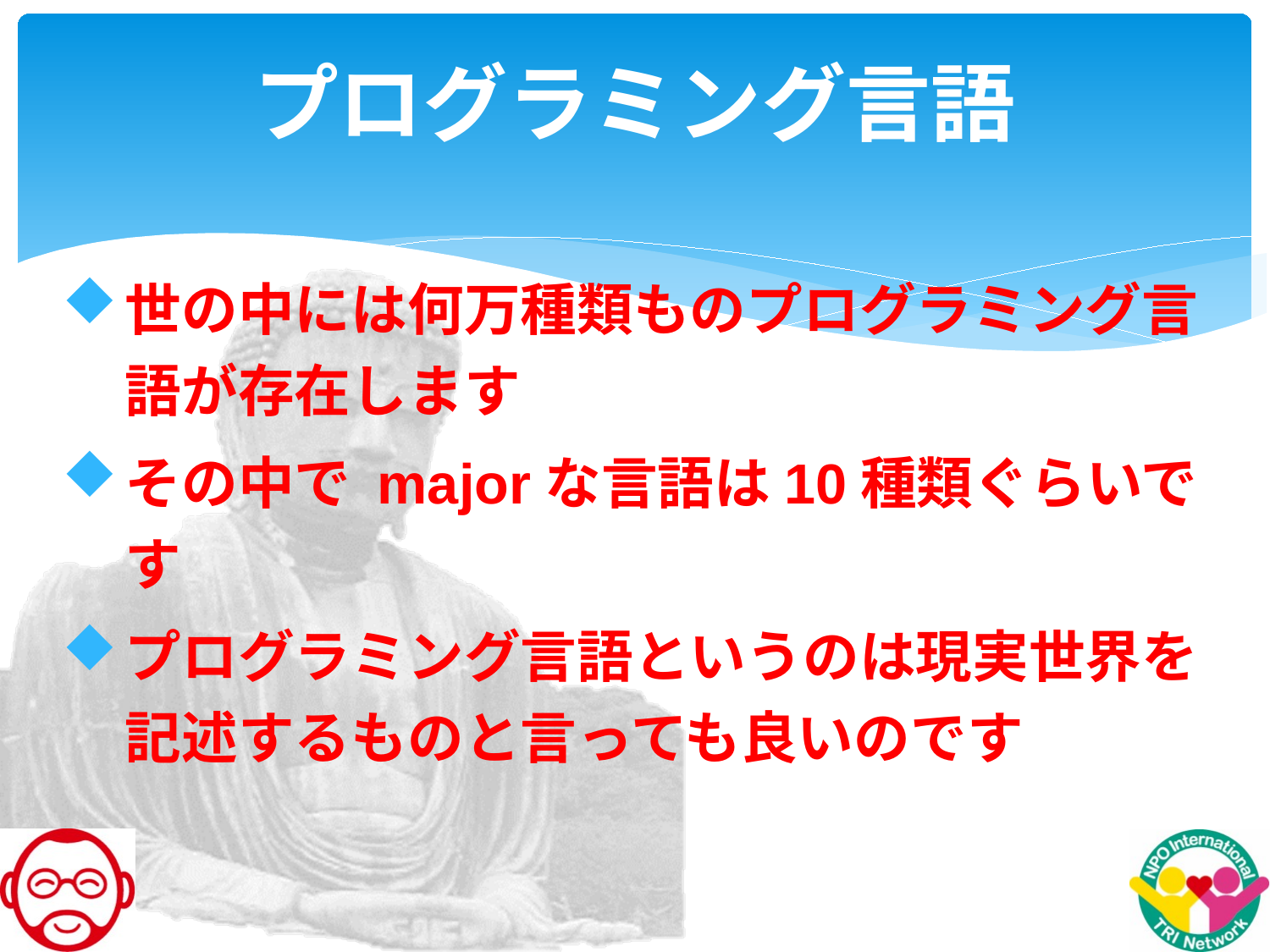

# プログラミング言語
世の中には何万種類ものプログラミング言語が存在します
その中で majorな言語は10種類ぐらいです
プログラミング言語というのは現実世界を記述するものと言っても良いのです